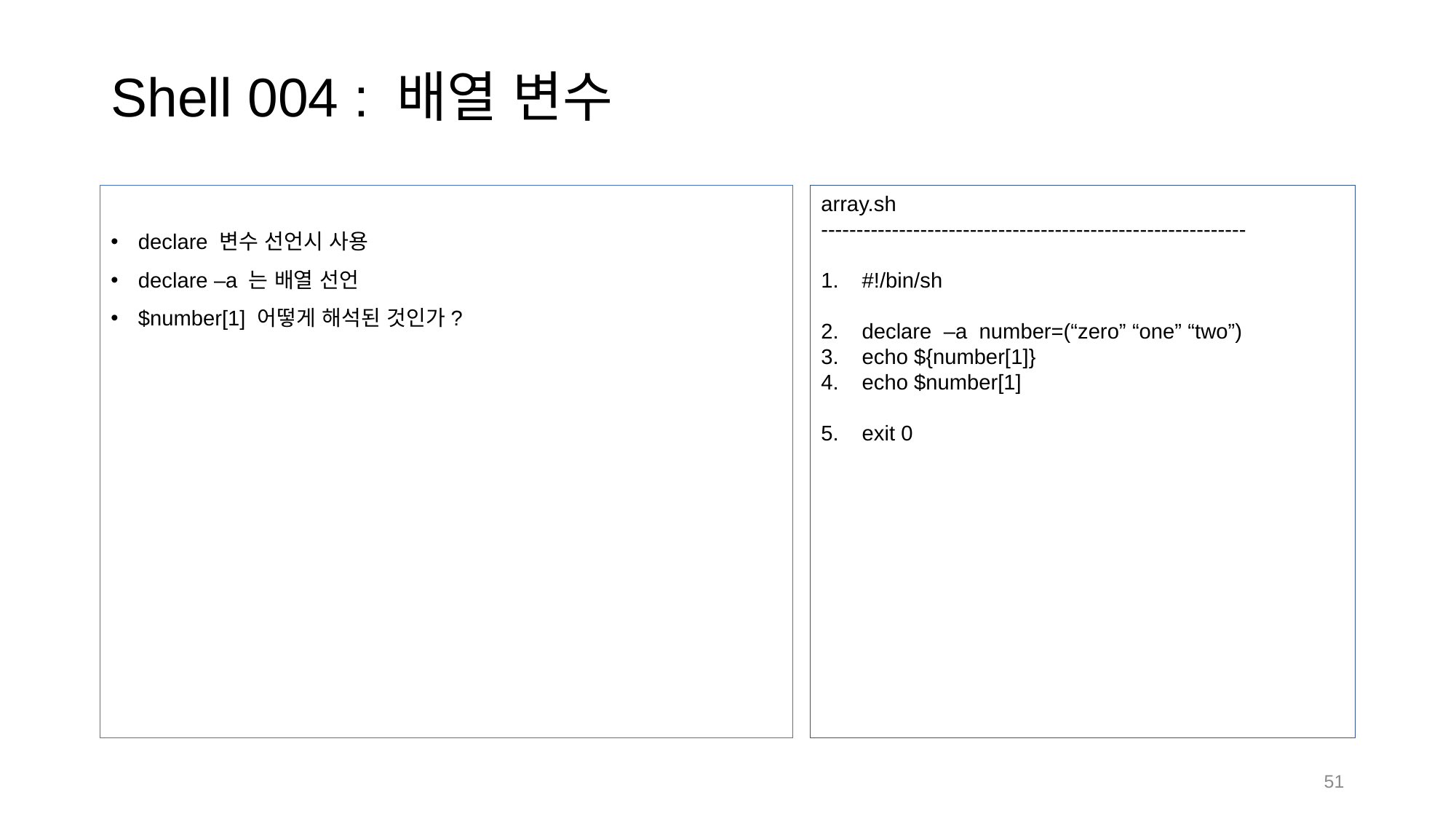

# Shell 004 : 배열 변수

declare 변수 선언시 사용
declare –a 는 배열 선언
$number[1] 어떻게 해석된 것인가?

array.sh
------------------------------------------------------------

#!/bin/sh

declare  –a  number=(“zero” “one” “two”)
echo ${number[1]}
echo $number[1]

exit 0
51